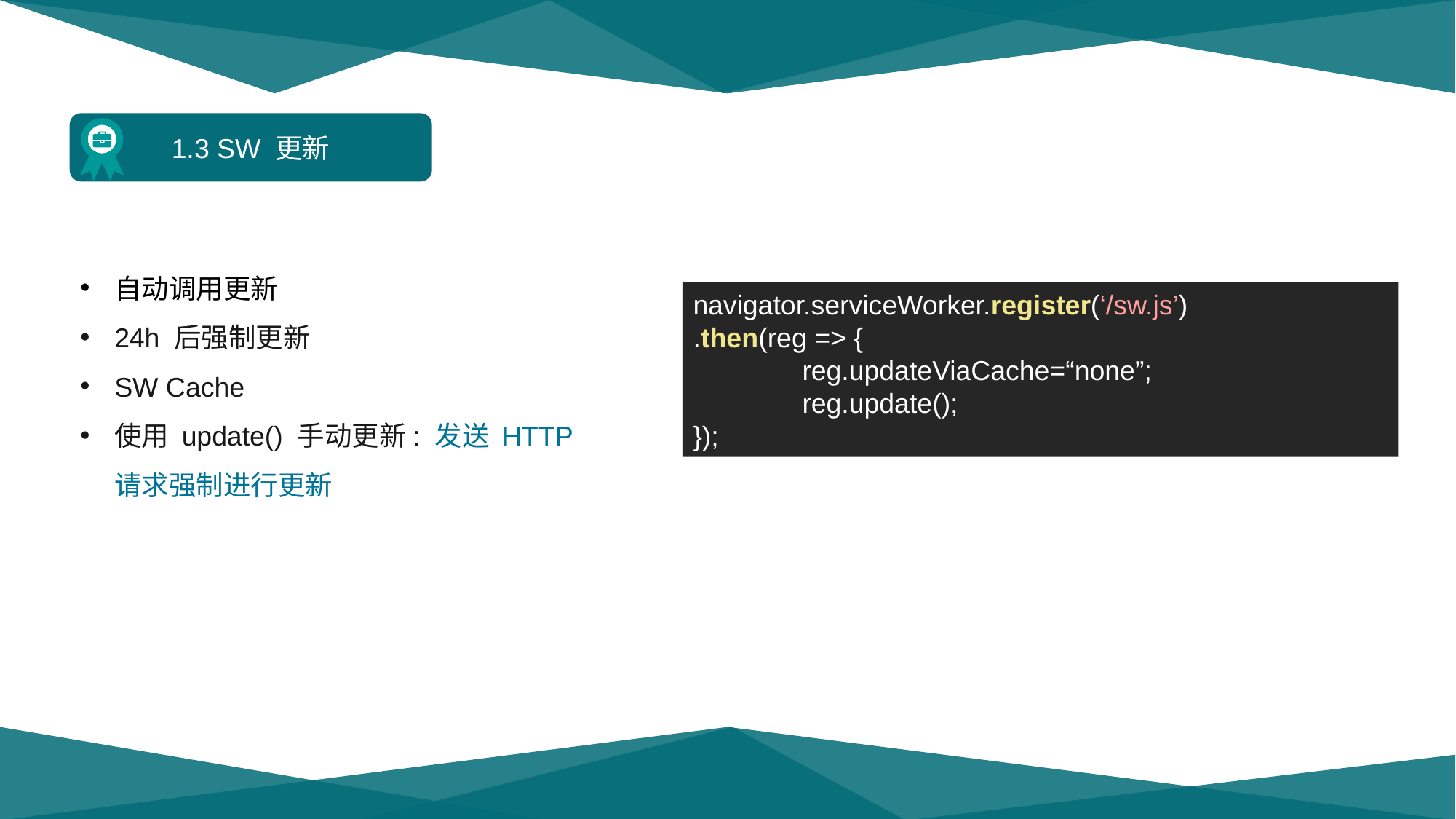

1.3 SW 更新

自动调用更新
24h 后强制更新
SW Cache
使用 update() 手动更新: 发送 HTTP 请求强制进行更新
navigator.serviceWorker.register(‘/sw.js’)
.then(reg => {
	reg.updateViaCache=“none”;
	reg.update();
});